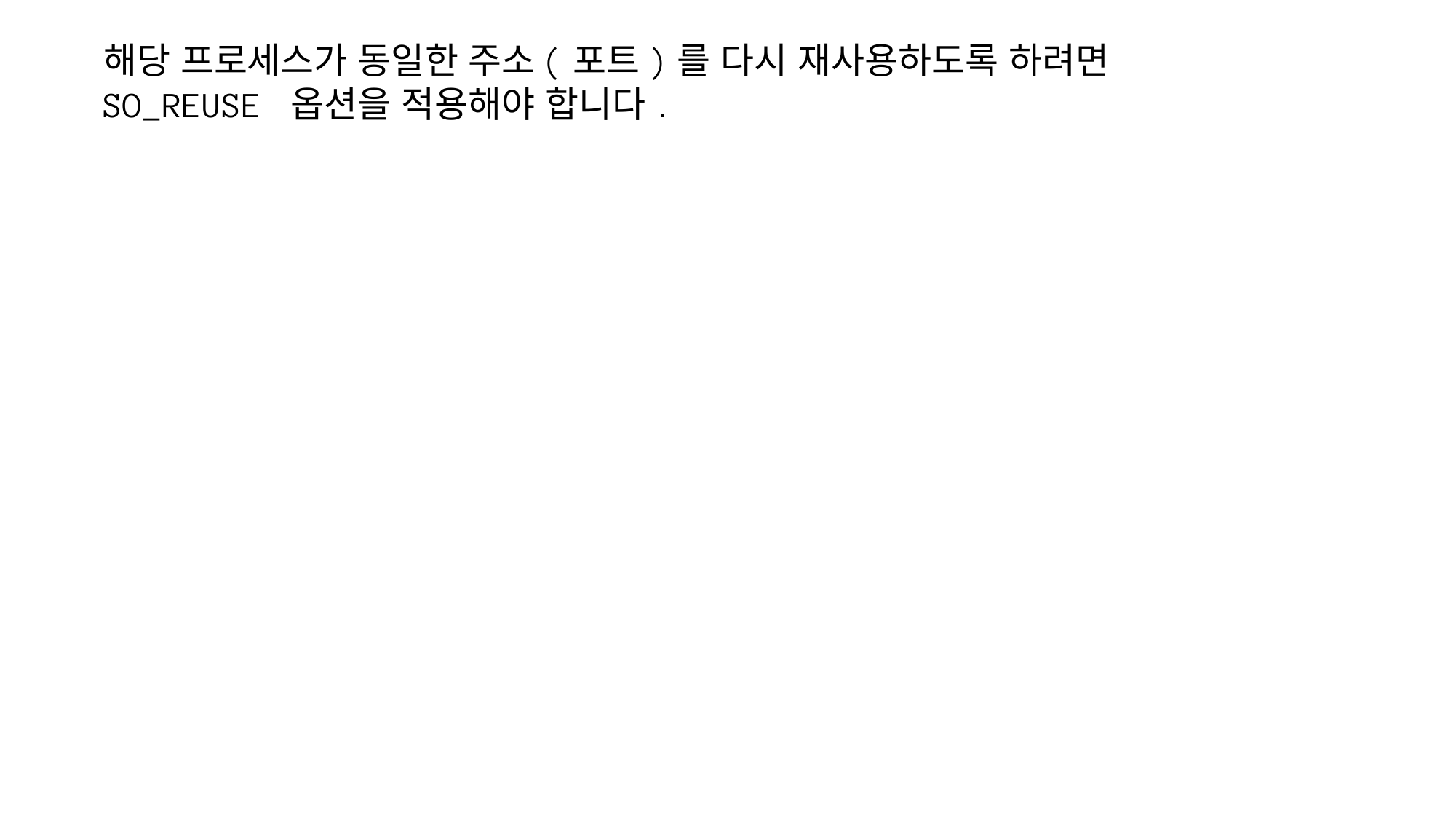

해당 프로세스가 동일한 주소(포트)를 다시 재사용하도록 하려면
SO_REUSE 옵션을 적용해야 합니다.